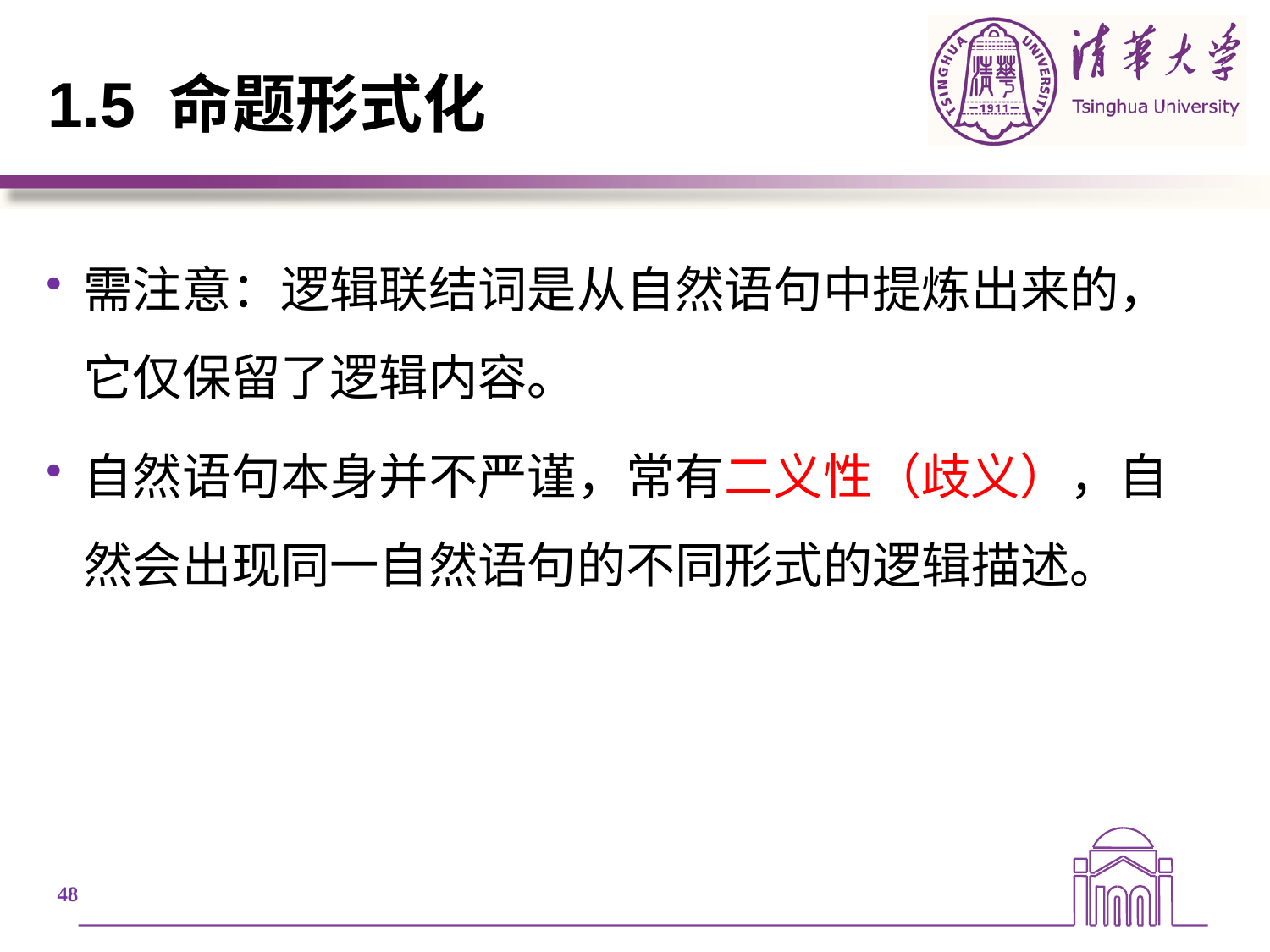

# 1.5 命题形式化
需注意：逻辑联结词是从自然语句中提炼出来的，它仅保留了逻辑内容。
自然语句本身并不严谨，常有二义性（歧义），自然会出现同一自然语句的不同形式的逻辑描述。